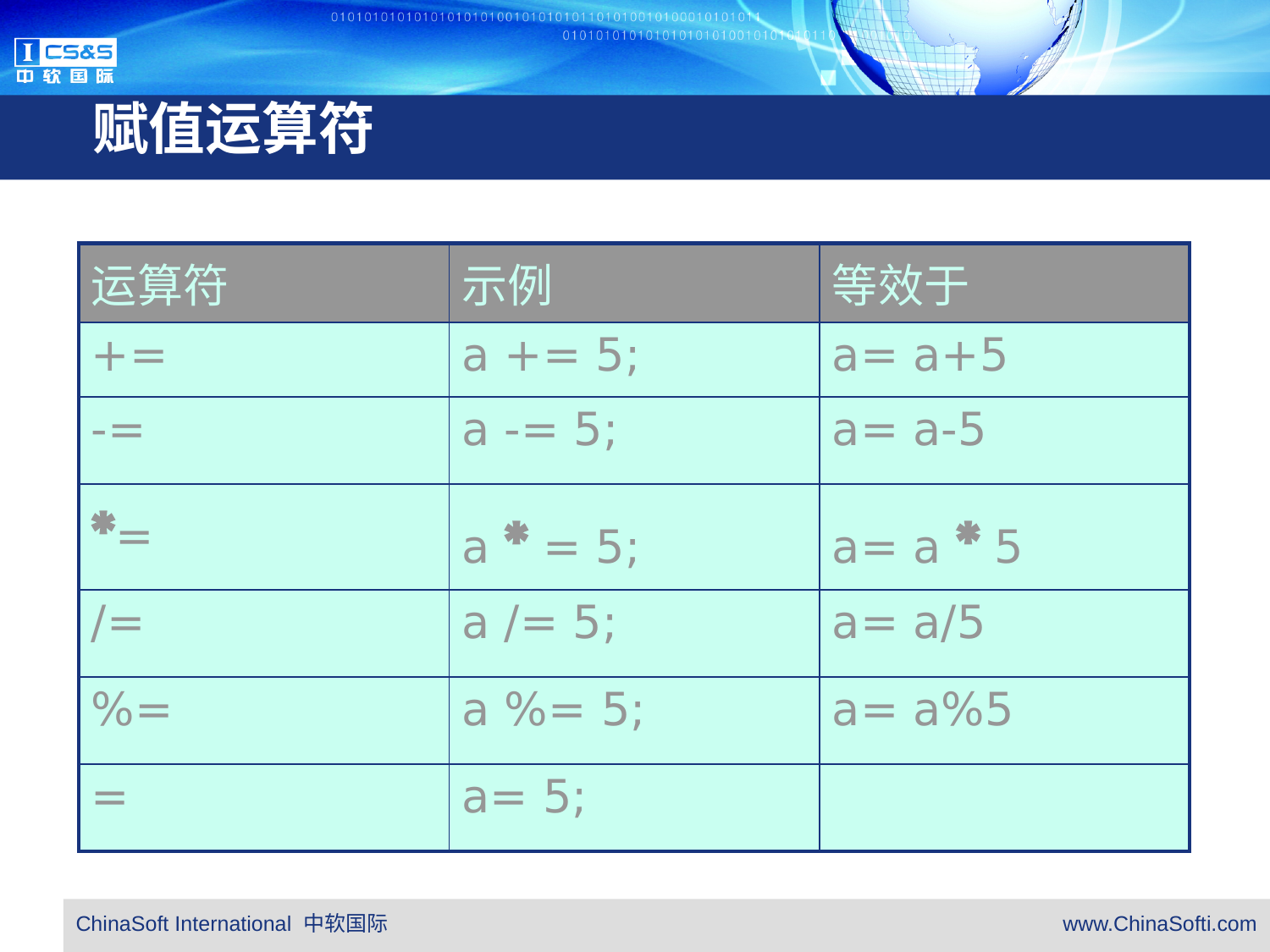

# 赋值运算符
| 运算符 | 示例 | 等效于 |
| --- | --- | --- |
| += | a += 5; | a= a+5 |
| -= | a -= 5; | a= a-5 |
| \*= | a \* = 5; | a= a \* 5 |
| /= | a /= 5; | a= a/5 |
| %= | a %= 5; | a= a%5 |
| = | a= 5; |  |